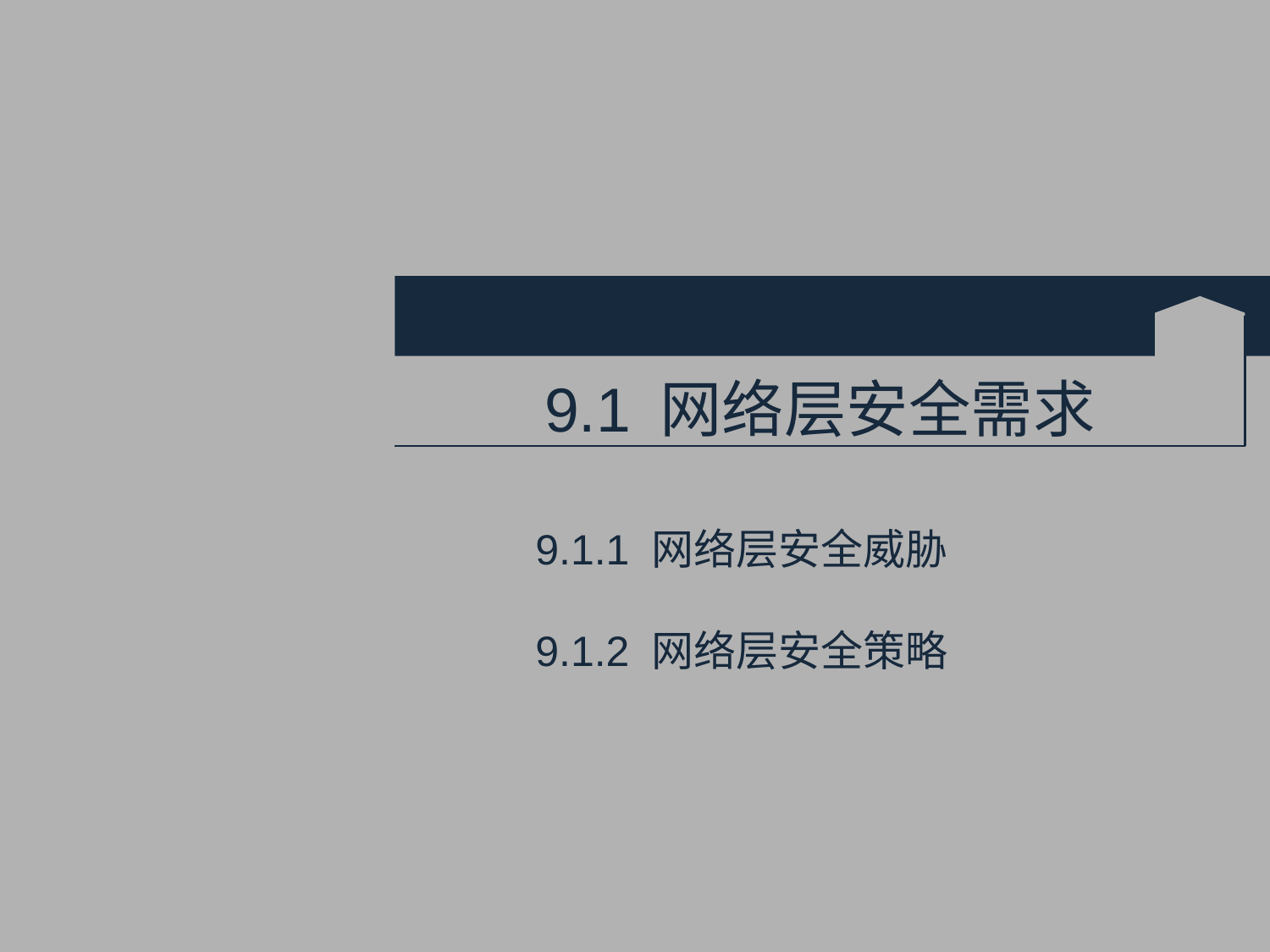

# 9.1 网络层安全需求
9.1.1 网络层安全威胁

9.1.2 网络层安全策略